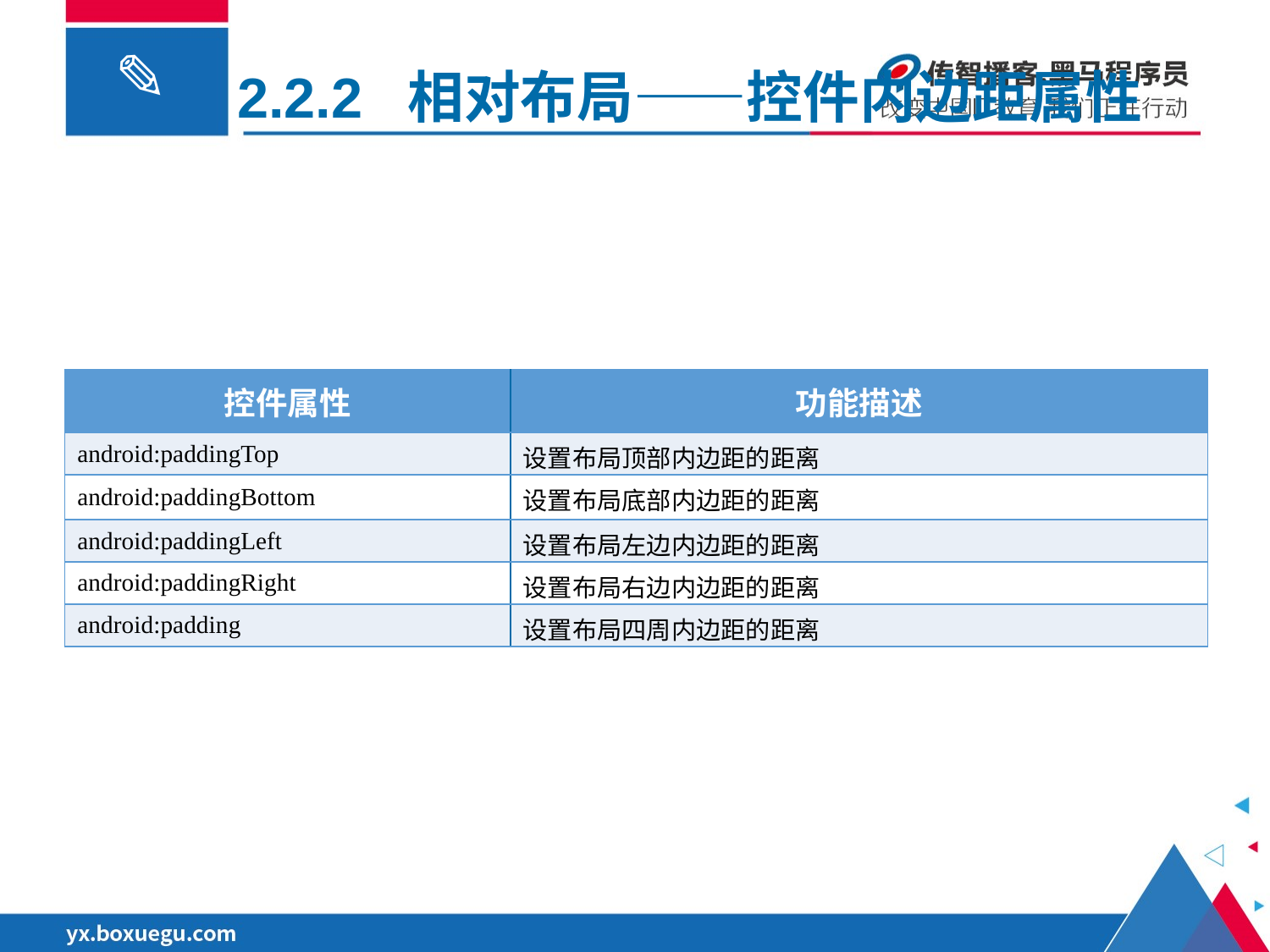

2.2.2  相对布局——控件内边距属性
| 控件属性 | 功能描述 |
| --- | --- |
| android:paddingTop | 设置布局顶部内边距的距离 |
| android:paddingBottom | 设置布局底部内边距的距离 |
| android:paddingLeft | 设置布局左边内边距的距离 |
| android:paddingRight | 设置布局右边内边距的距离 |
| android:padding | 设置布局四周内边距的距离 |